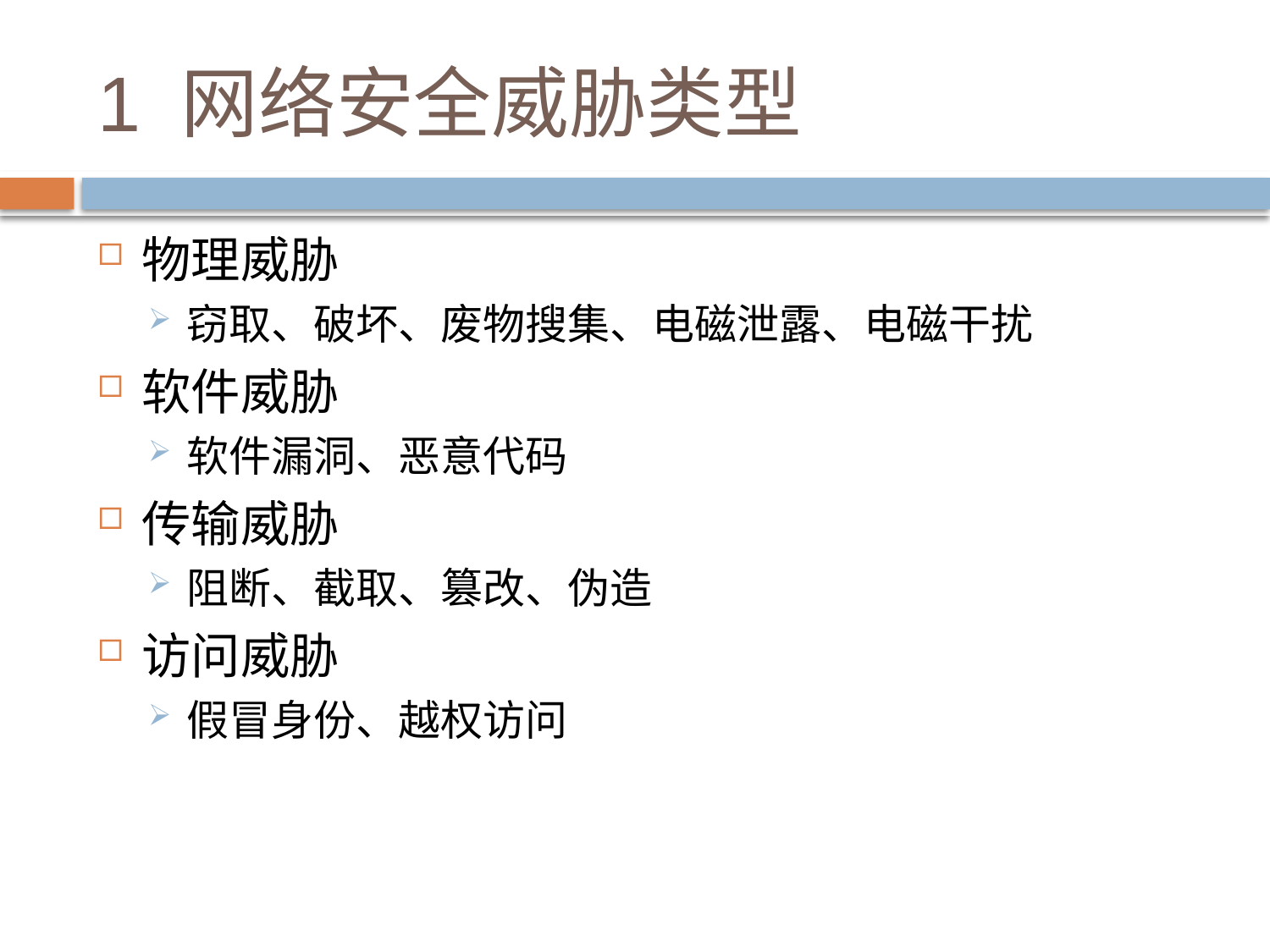

# 1 网络安全威胁类型
物理威胁
窃取、破坏、废物搜集、电磁泄露、电磁干扰
软件威胁
软件漏洞、恶意代码
传输威胁
阻断、截取、篡改、伪造
访问威胁
假冒身份、越权访问